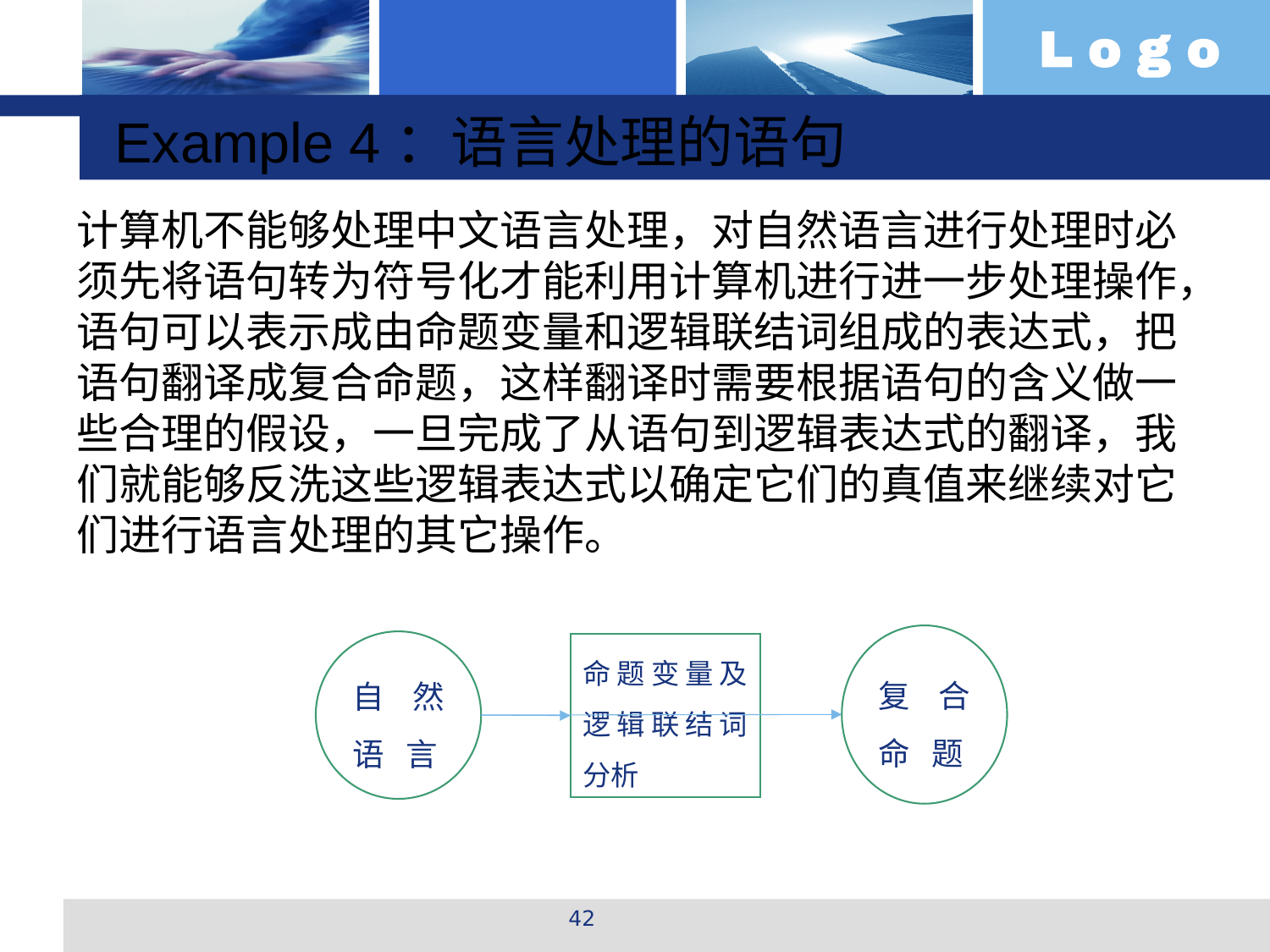

Example 4：语言处理的语句
计算机不能够处理中文语言处理，对自然语言进行处理时必须先将语句转为符号化才能利用计算机进行进一步处理操作，语句可以表示成由命题变量和逻辑联结词组成的表达式，把语句翻译成复合命题，这样翻译时需要根据语句的含义做一些合理的假设，一旦完成了从语句到逻辑表达式的翻译，我们就能够反洗这些逻辑表达式以确定它们的真值来继续对它们进行语言处理的其它操作。

复  合命   题
自 然语   言
命题变量及逻辑联结词分析
42